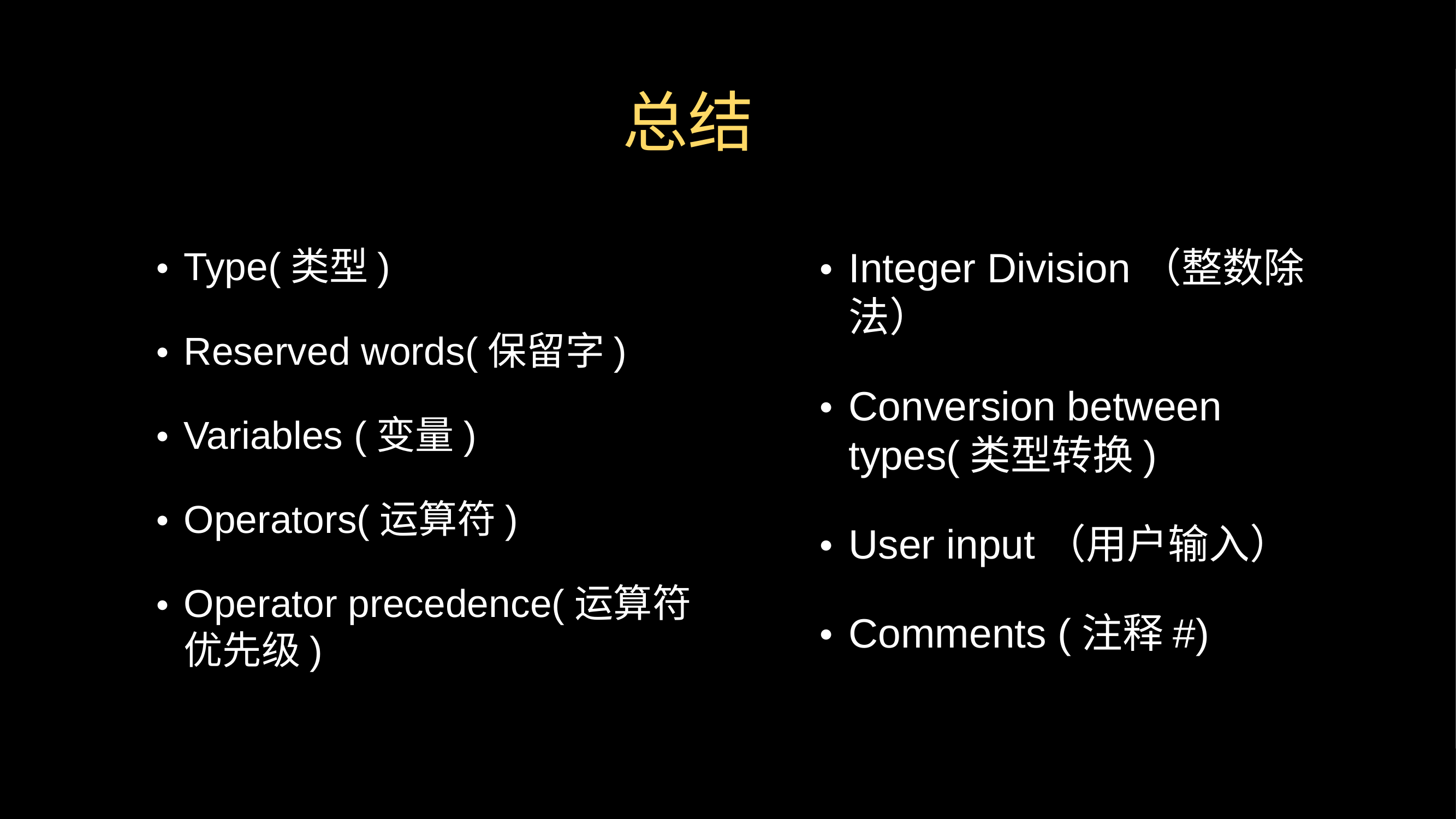

# 总结
Type(类型)
Reserved words(保留字)
Variables (变量)
Operators(运算符)
Operator precedence(运算符优先级)
Integer Division（整数除法）
Conversion between types(类型转换)
User input（用户输入）
Comments (注释#)